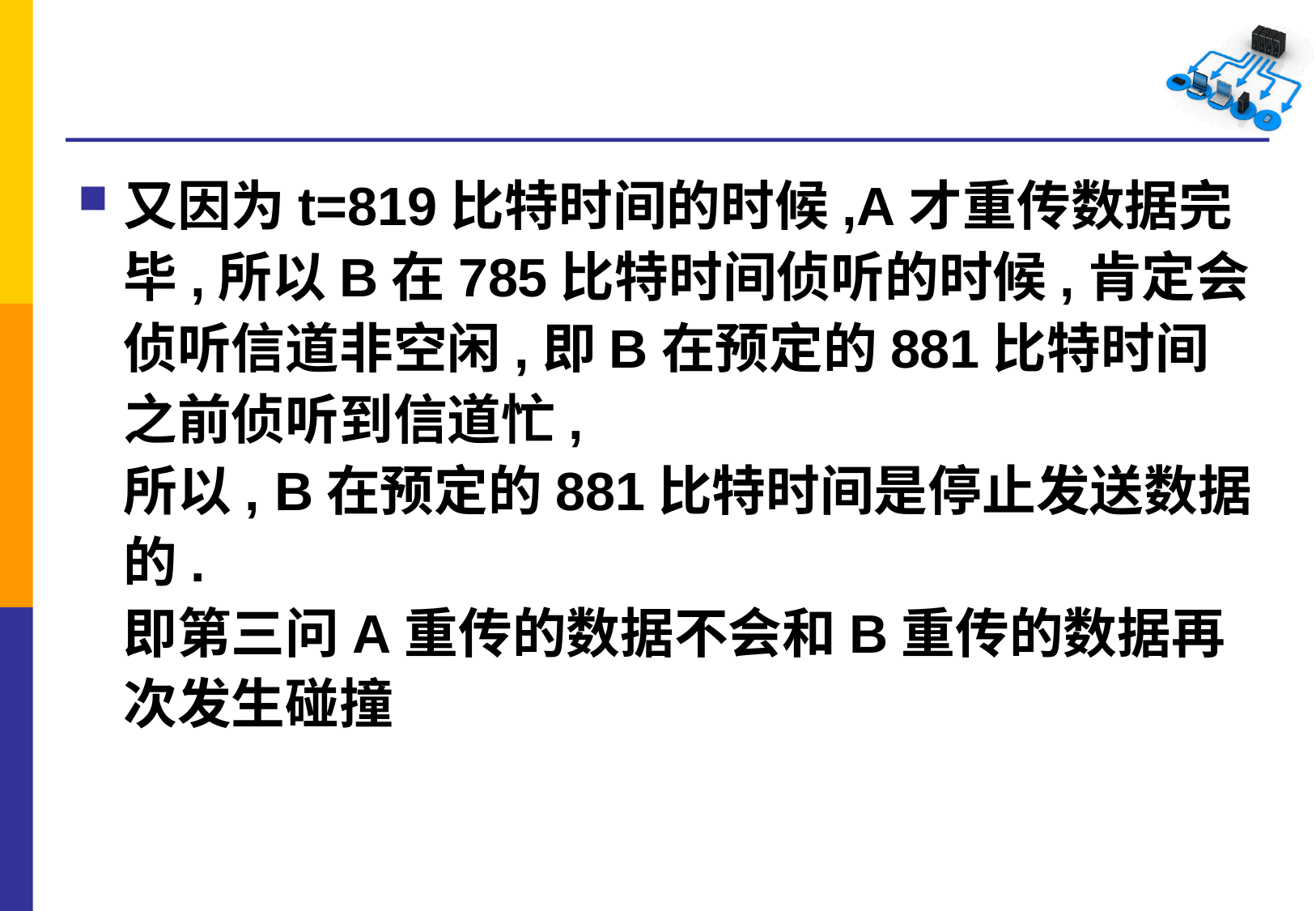

#
又因为t=819比特时间的时候,A才重传数据完毕,所以B在785比特时间侦听的时候,肯定会侦听信道非空闲,即B在预定的881比特时间之前侦听到信道忙,
所以, B在预定的881比特时间是停止发送数据的.
即第三问A重传的数据不会和B重传的数据再次发生碰撞